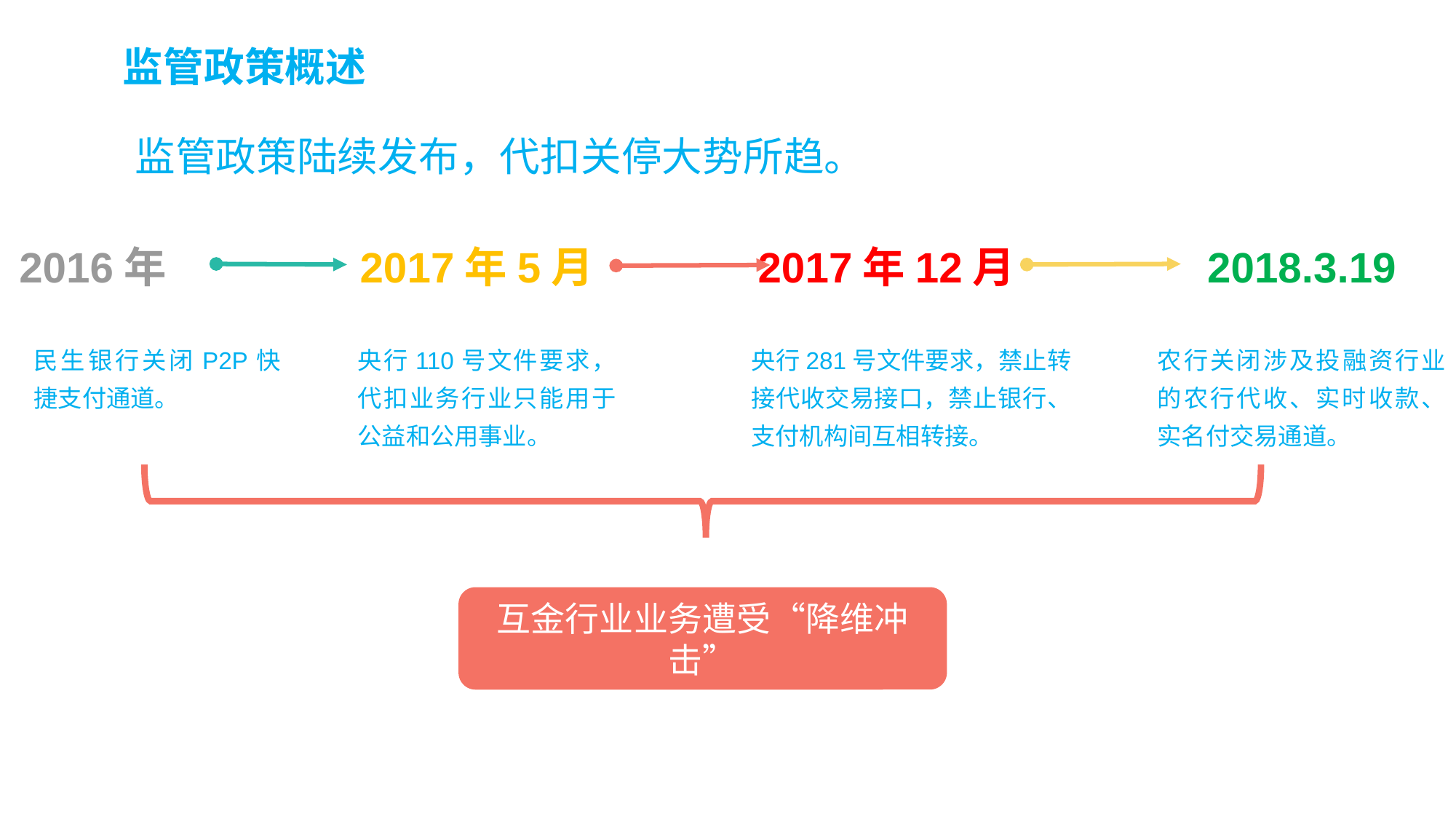

监管政策概述
监管政策陆续发布，代扣关停大势所趋。
2016年
2017年5月
2017年12月
2018.3.19
民生银行关闭P2P快捷支付通道。
央行110号文件要求，代扣业务行业只能用于公益和公用事业。
央行281号文件要求，禁止转接代收交易接口，禁止银行、支付机构间互相转接。
农行关闭涉及投融资行业的农行代收、实时收款、实名付交易通道。
互金行业业务遭受“降维冲击”